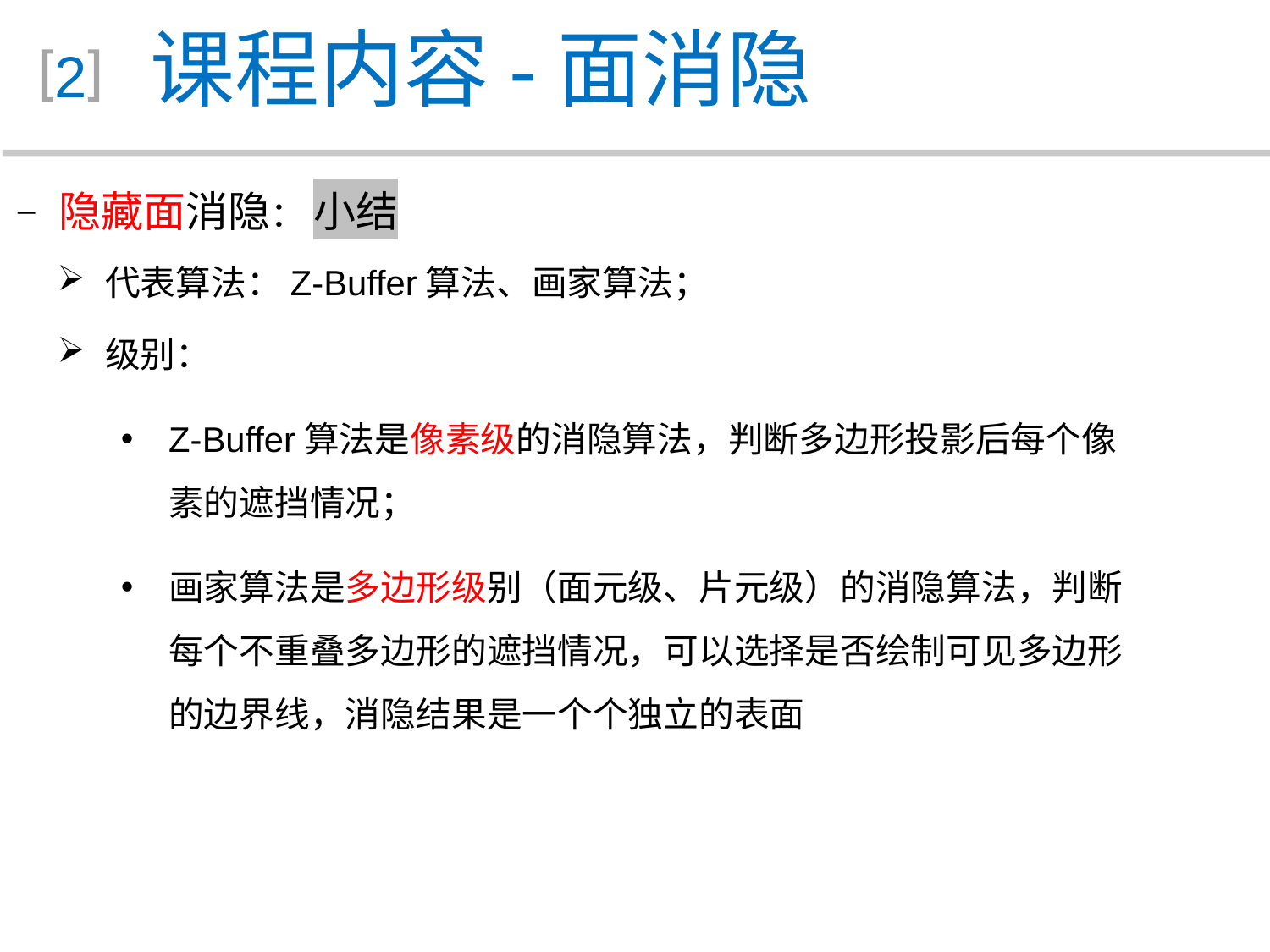

课程内容-面消隐
2

  隐藏面消隐： 小结

代表算法：Z-Buffer算法、画家算法；
级别：
Z-Buffer算法是像素级的消隐算法，判断多边形投影后每个像素的遮挡情况；
画家算法是多边形级别（面元级、片元级）的消隐算法，判断每个不重叠多边形的遮挡情况，可以选择是否绘制可见多边形的边界线，消隐结果是一个个独立的表面